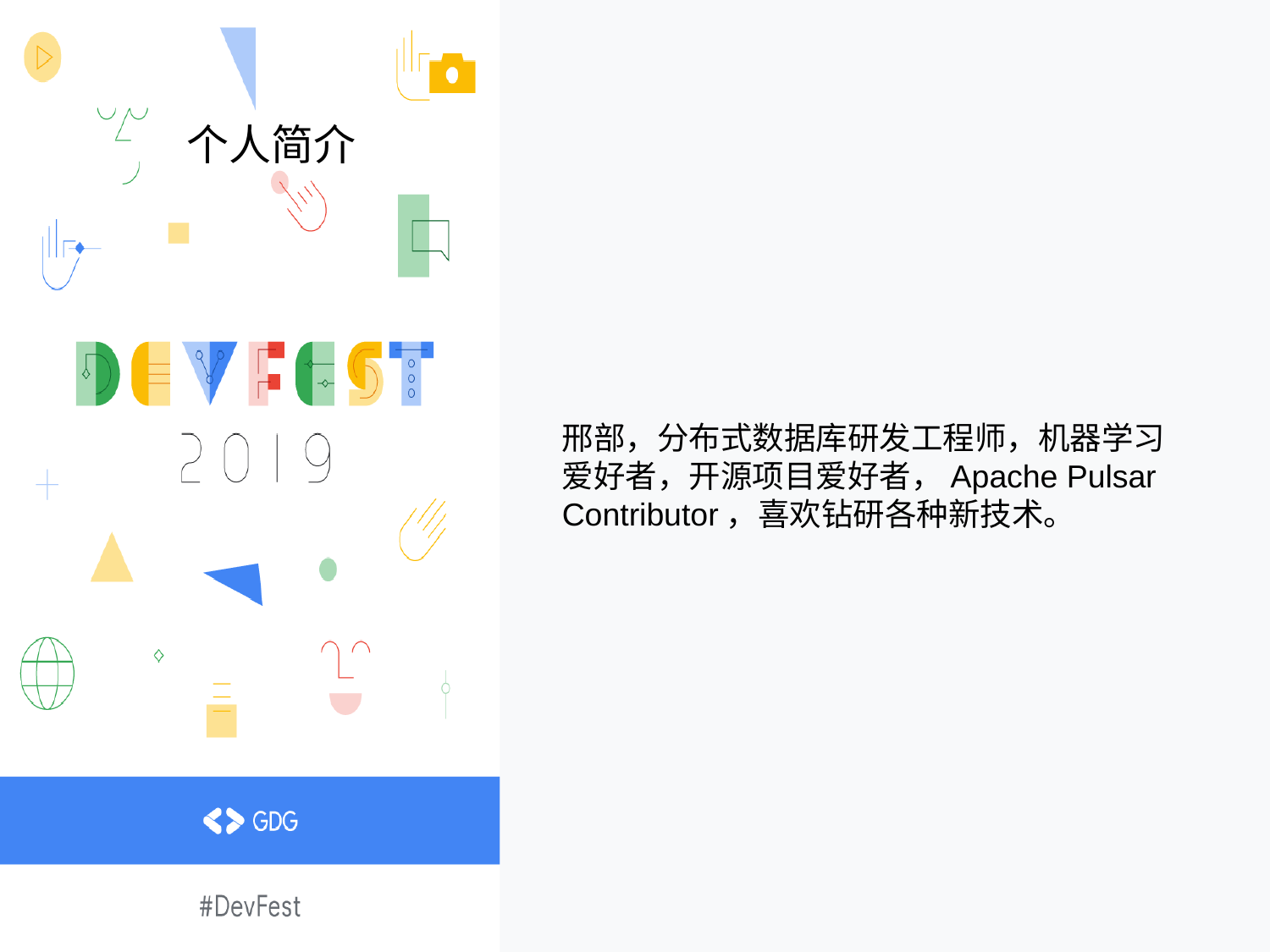

个人简介
邢部，分布式数据库研发工程师，机器学习爱好者，开源项目爱好者，Apache Pulsar Contributor，喜欢钻研各种新技术。